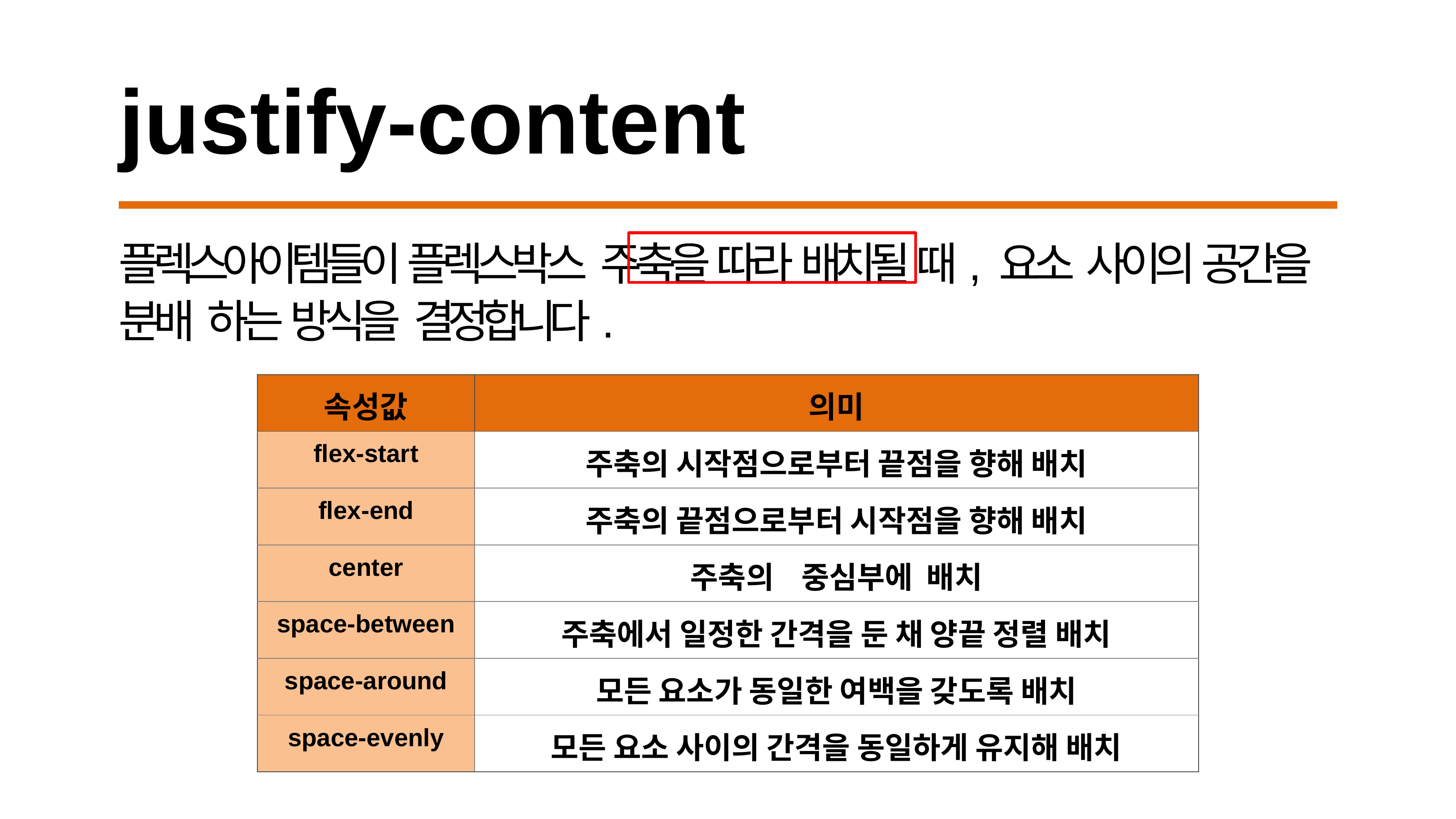

# justify-content

플렉스아이템들이 플렉스박스 주축을 따라 배치될 때, 요소  사이의 공간을 분배  하는 방식을 결정합니다.

| 속성값 | 의미 |
| --- | --- |
| flex-start | 주축의 시작점으로부터 끝점을 향해 배치 |
| flex-end | 주축의 끝점으로부터 시작점을 향해 배치 |
| center | 주축의 중심부에 배치 |
| space-between | 주축에서 일정한 간격을 둔 채 양끝 정렬 배치 |
| space-around | 모든 요소가 동일한 여백을 갖도록 배치 |
| space-evenly | 모든 요소 사이의 간격을 동일하게 유지해 배치 |